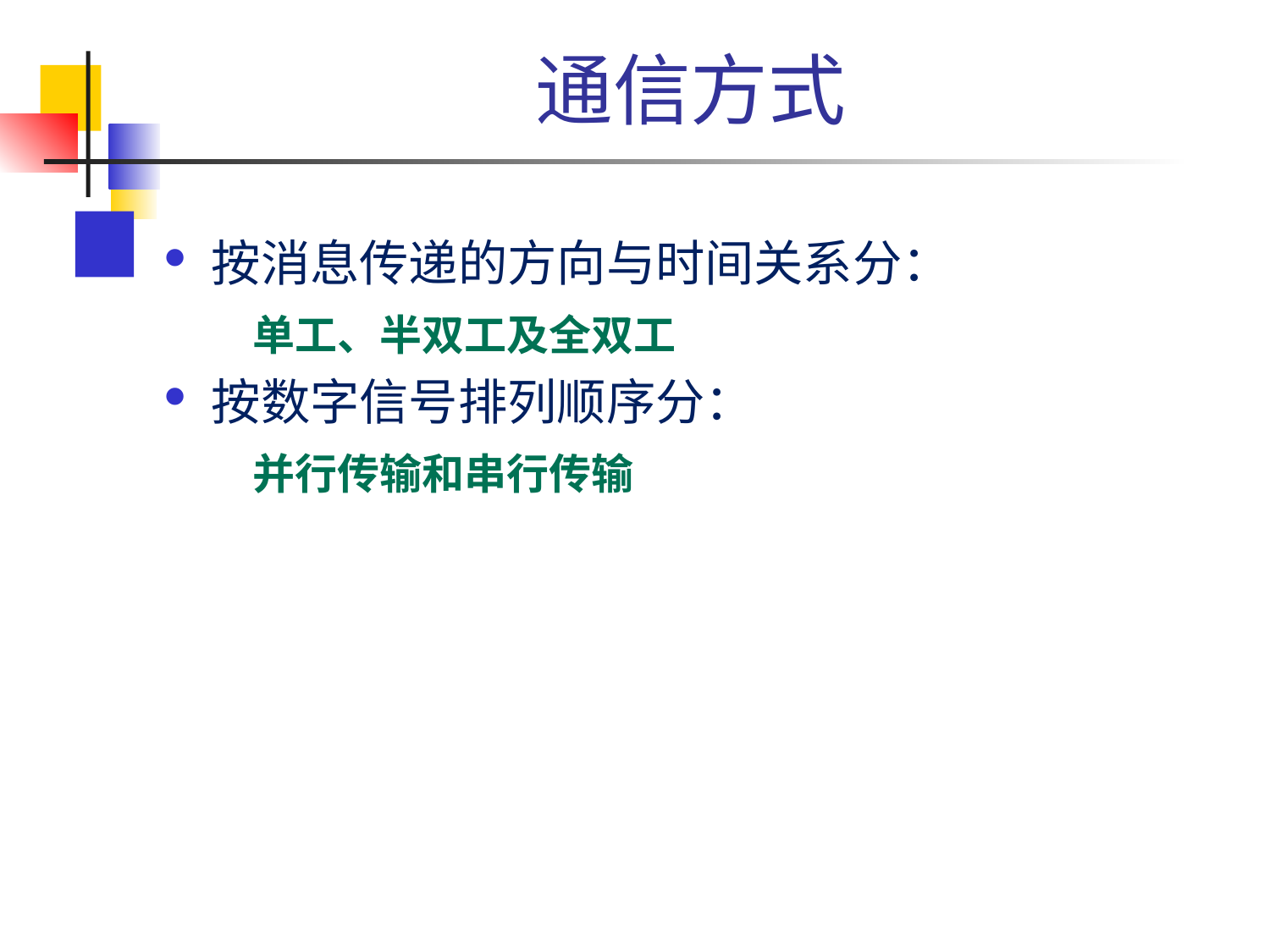

# 通信方式
按消息传递的方向与时间关系分：
       单工、半双工及全双工
按数字信号排列顺序分：
       并行传输和串行传输